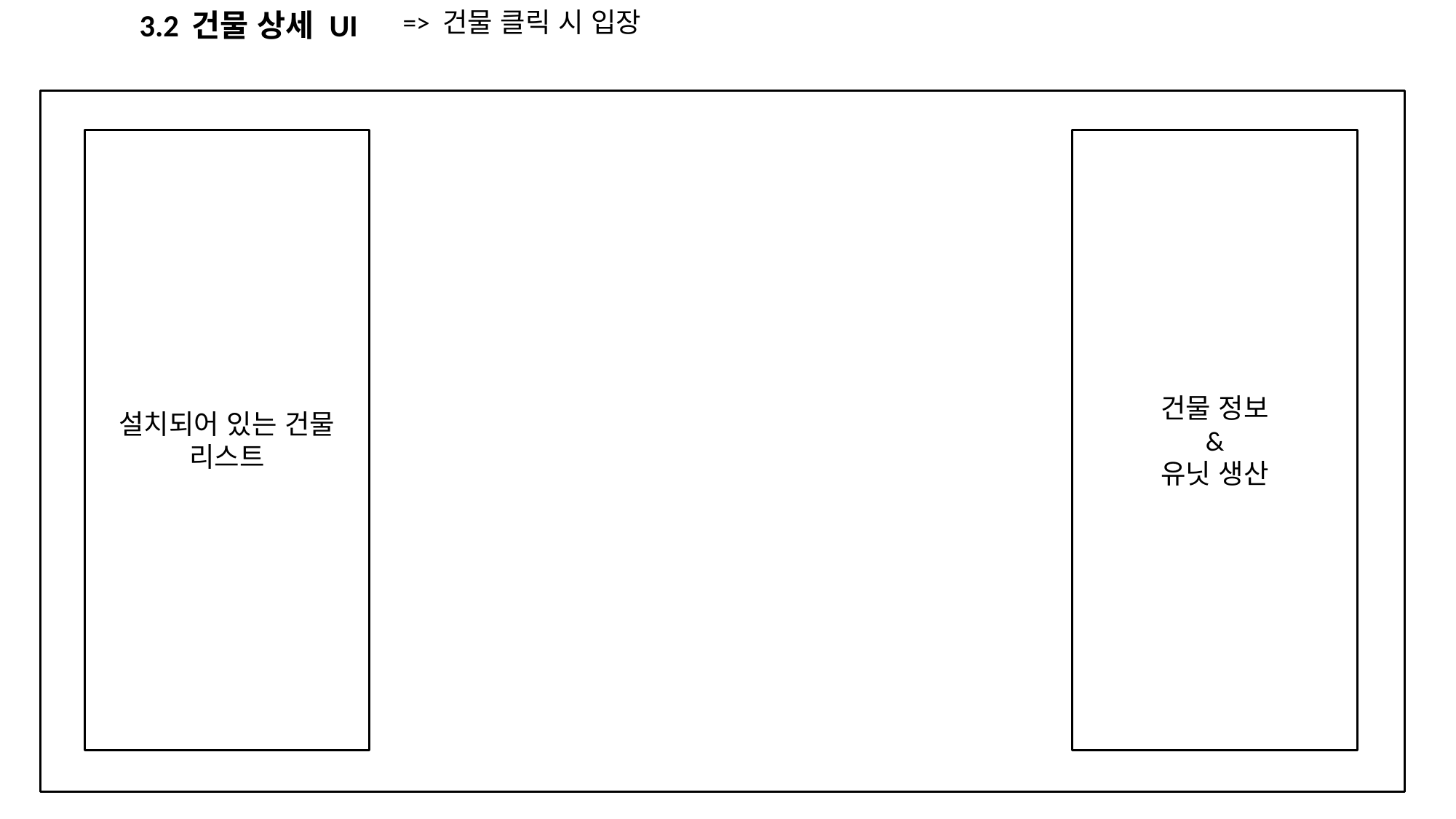

# 3.2 건물 상세 UI
=> 건물 클릭 시 입장

설치되어 있는 건물 리스트
건물 정보
&
유닛 생산